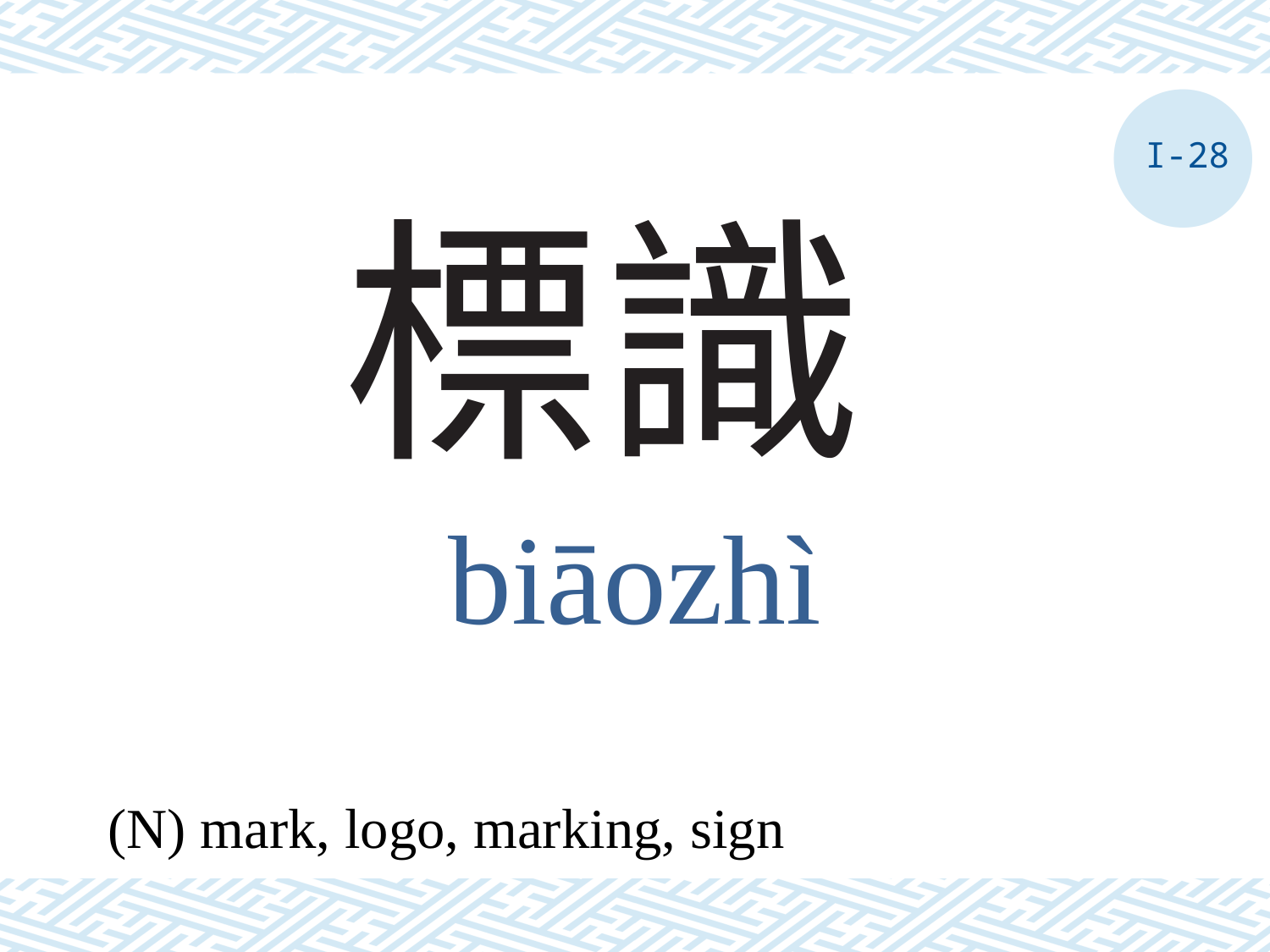

I-28

# 標識
biāozhì
(N) mark, logo, marking, sign